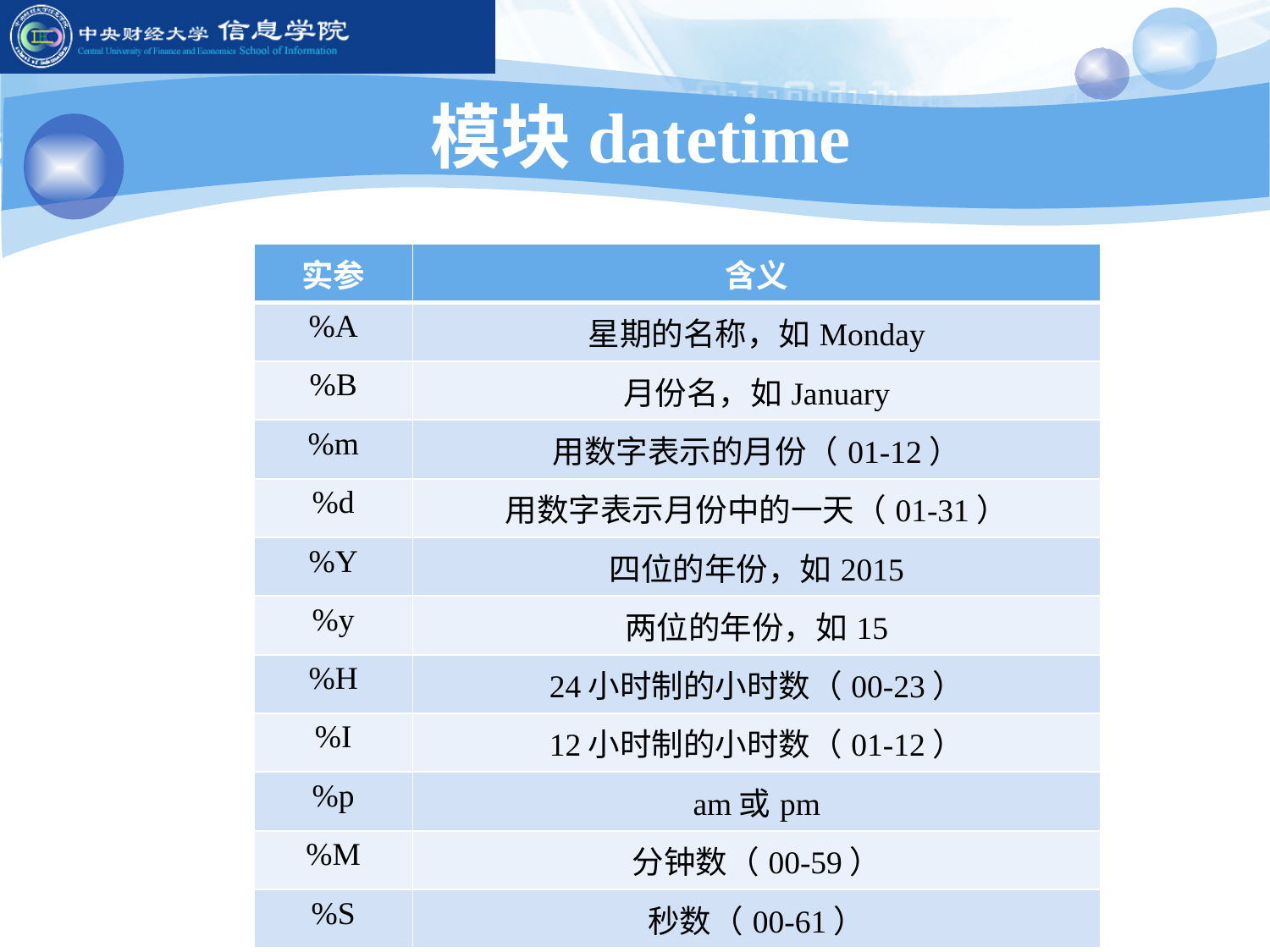

# 模块datetime
| 实参 | 含义 |
| --- | --- |
| %A | 星期的名称，如Monday |
| %B | 月份名，如January |
| %m | 用数字表示的月份（01-12） |
| %d | 用数字表示月份中的一天（01-31） |
| %Y | 四位的年份，如2015 |
| %y | 两位的年份，如15 |
| %H | 24小时制的小时数（00-23） |
| %I | 12小时制的小时数（01-12） |
| %p | am或pm |
| %M | 分钟数（00-59） |
| %S | 秒数（00-61） |